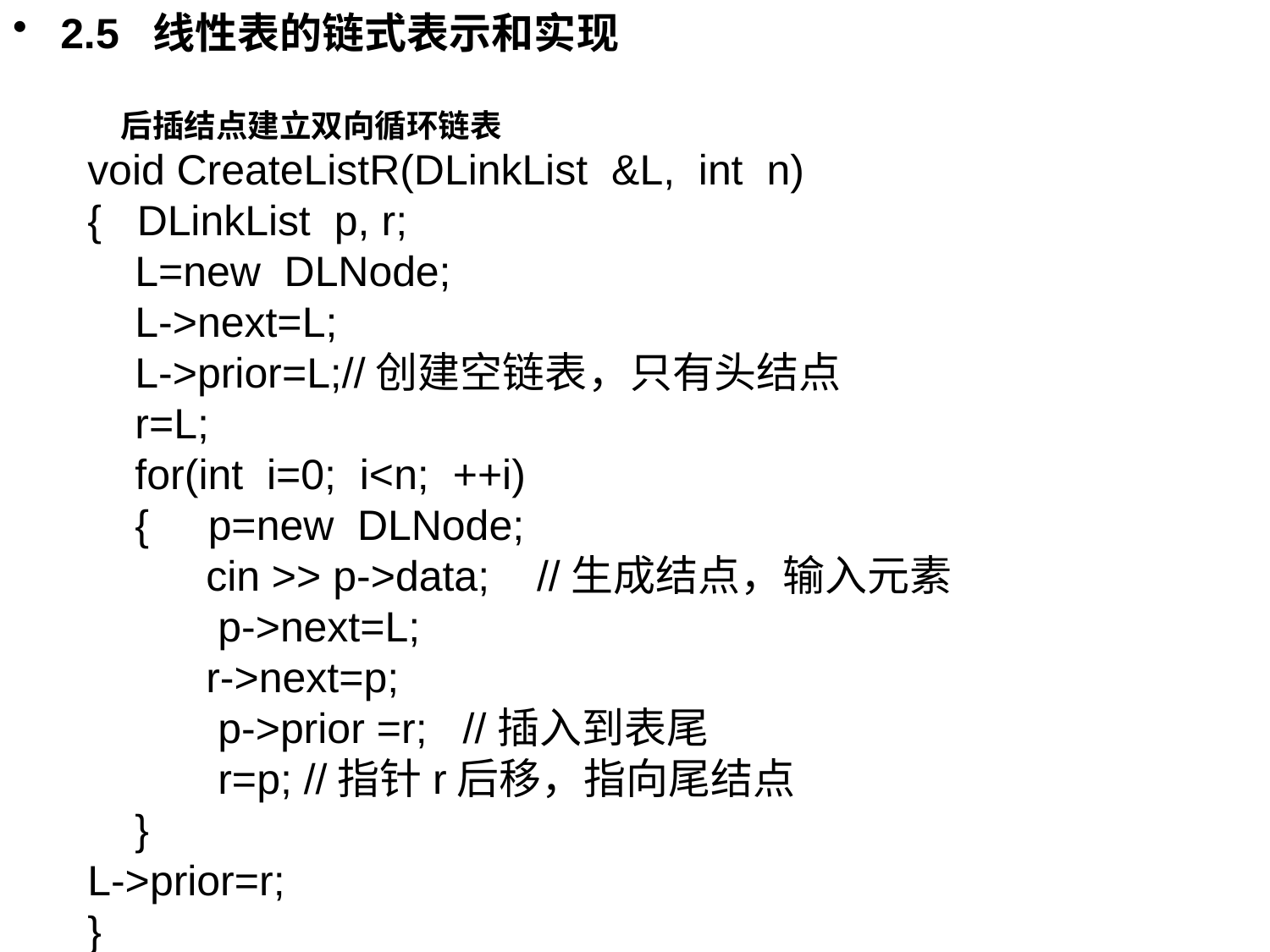

2.5  线性表的链式表示和实现
#
后插结点建立双向循环链表
void CreateListR(DLinkList  &L,  int  n)
{   DLinkList  p, r;
    L=new  DLNode;
    L->next=L;
    L->prior=L;//创建空链表，只有头结点
    r=L;
    for(int  i=0;  i<n;  ++i)
    {     p=new  DLNode;
          cin >> p->data;    //生成结点，输入元素
           p->next=L;
          r->next=p;
           p->prior =r;   //插入到表尾
           r=p; //指针r后移，指向尾结点
    }
L->prior=r;
}